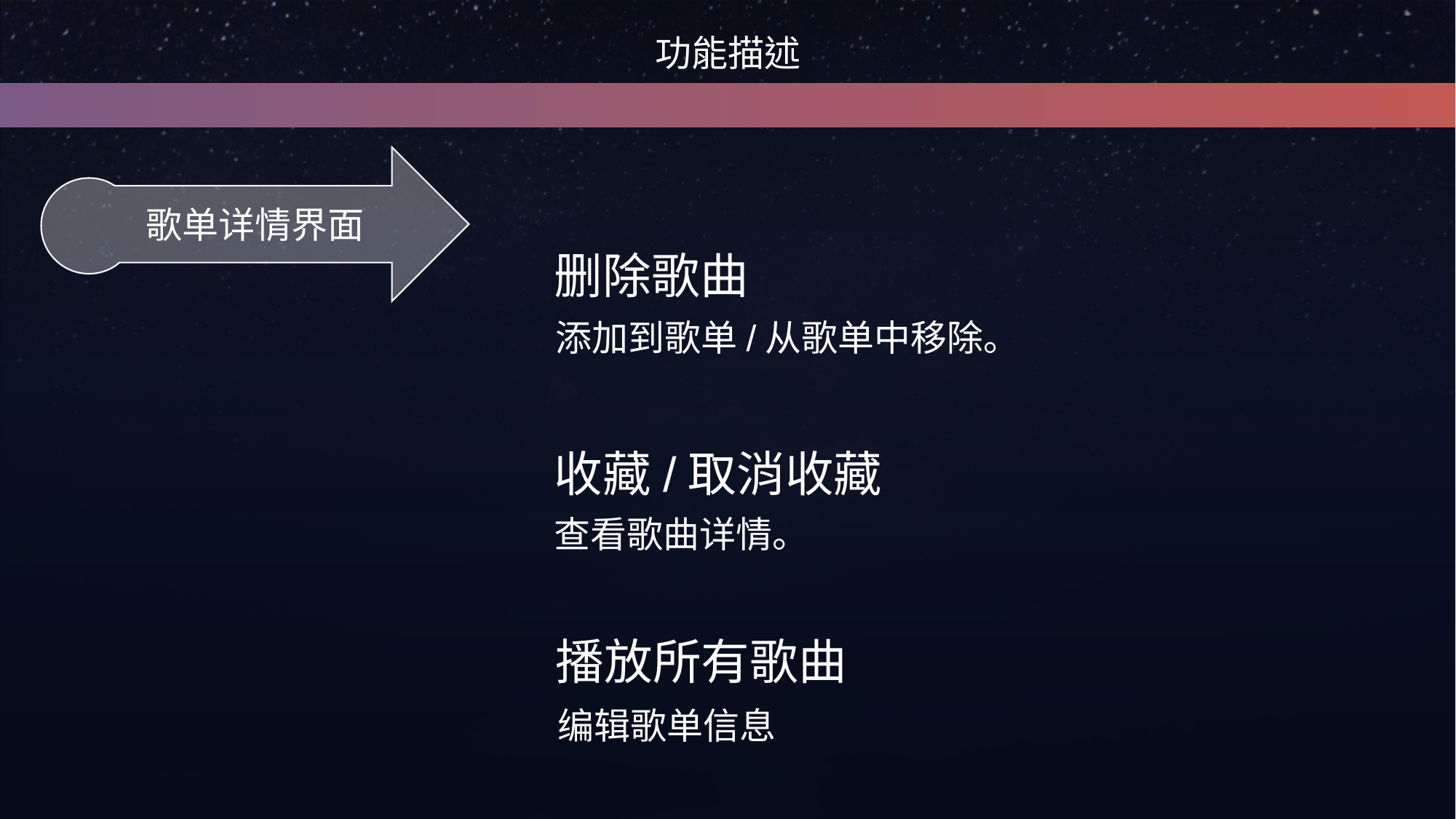

功能描述

歌单详情界面
删除歌曲
添加到歌单/从歌单中移除。
收藏/取消收藏
查看歌曲详情。
播放所有歌曲
编辑歌单信息